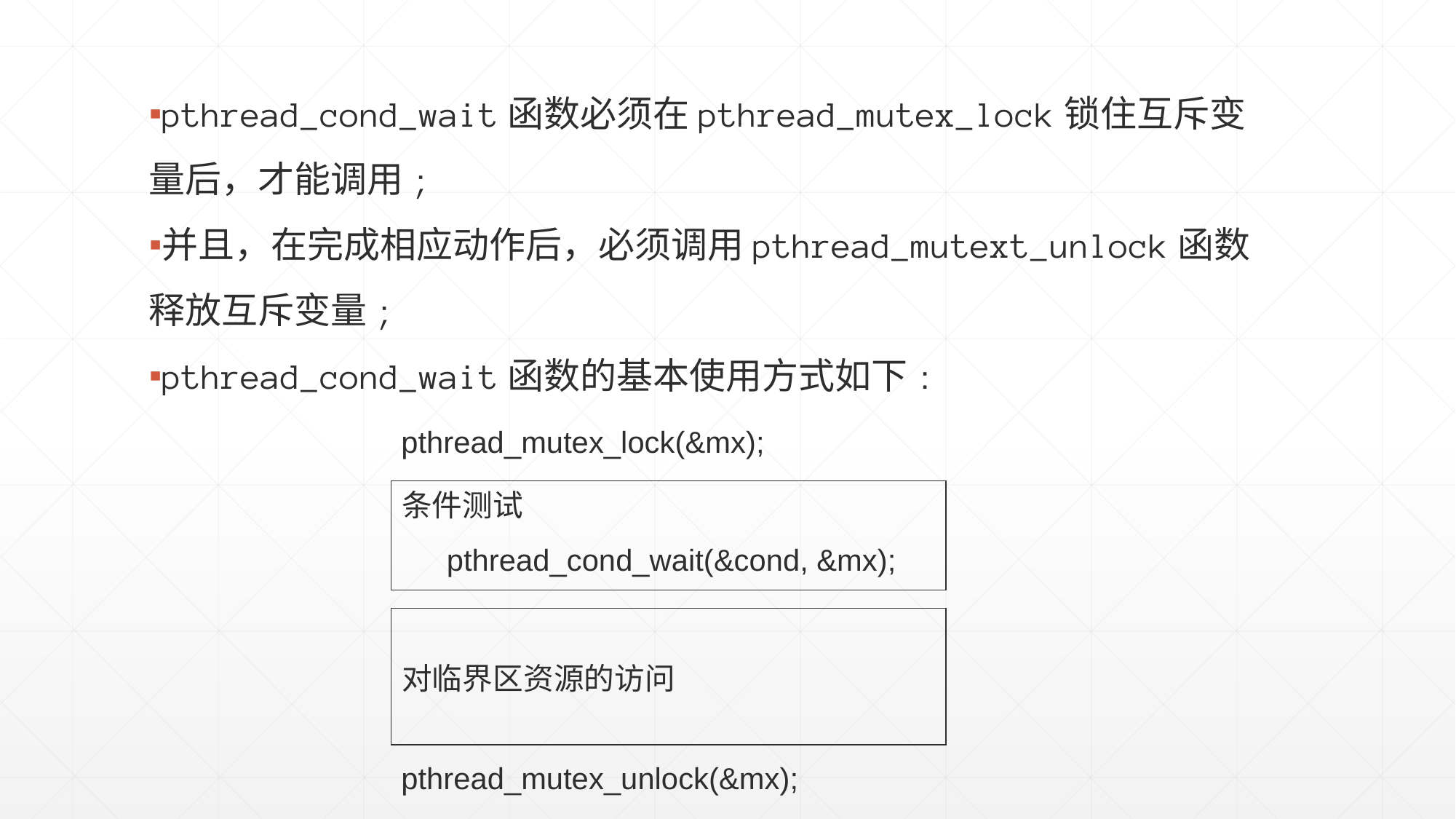

pthread_cond_wait函数必须在pthread_mutex_lock锁住互斥变量后，才能调用;
并且，在完成相应动作后，必须调用pthread_mutext_unlock函数释放互斥变量;
pthread_cond_wait函数的基本使用方式如下:
pthread_mutex_lock(&mx);
条件测试

pthread_cond_wait(&cond, &mx);

对临界区资源的访问
pthread_mutex_unlock(&mx);